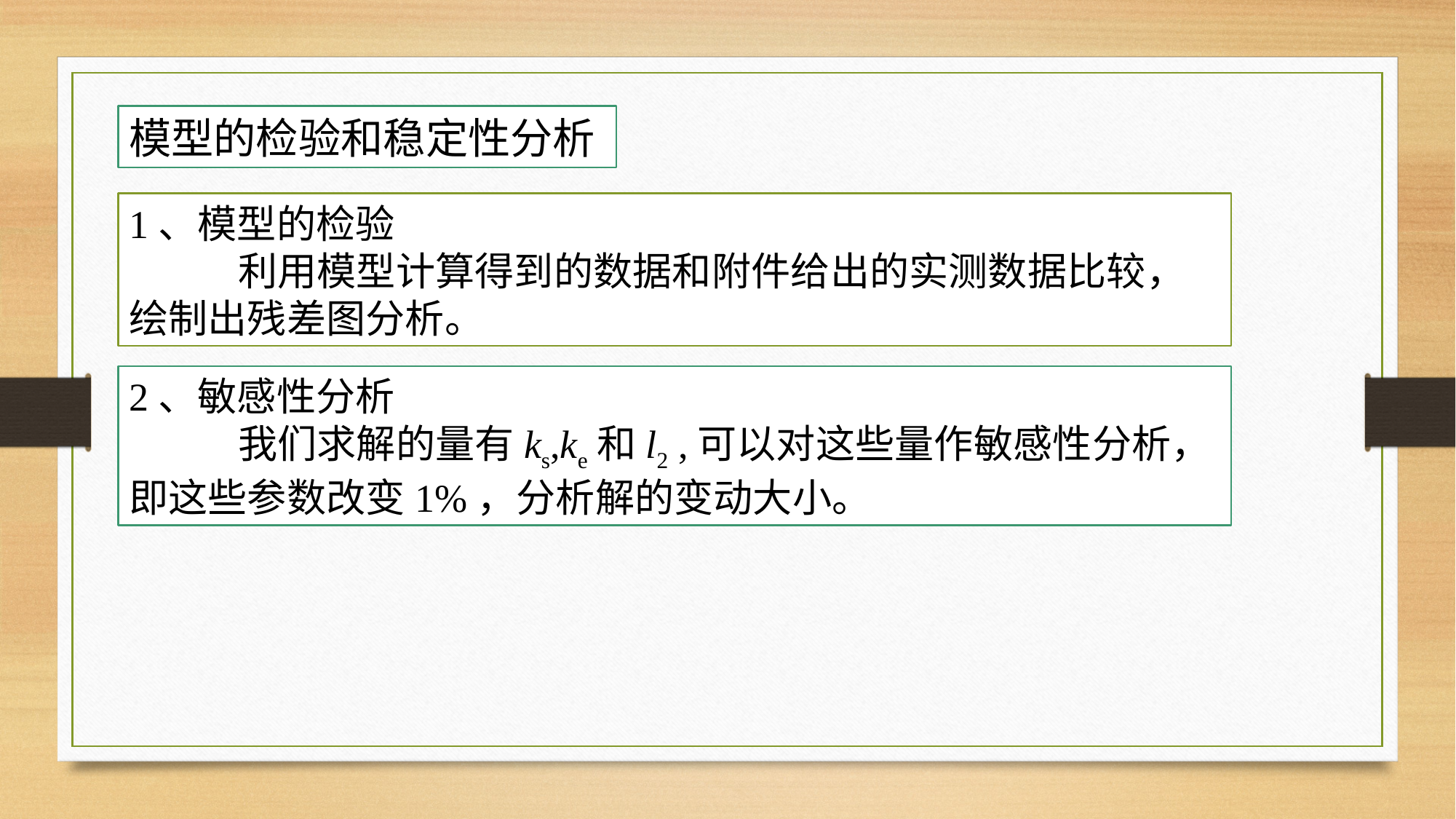

模型的检验和稳定性分析
1、模型的检验
	利用模型计算得到的数据和附件给出的实测数据比较，绘制出残差图分析。
2、敏感性分析
	我们求解的量有ks,ke和l2 ,可以对这些量作敏感性分析，即这些参数改变1%，分析解的变动大小。